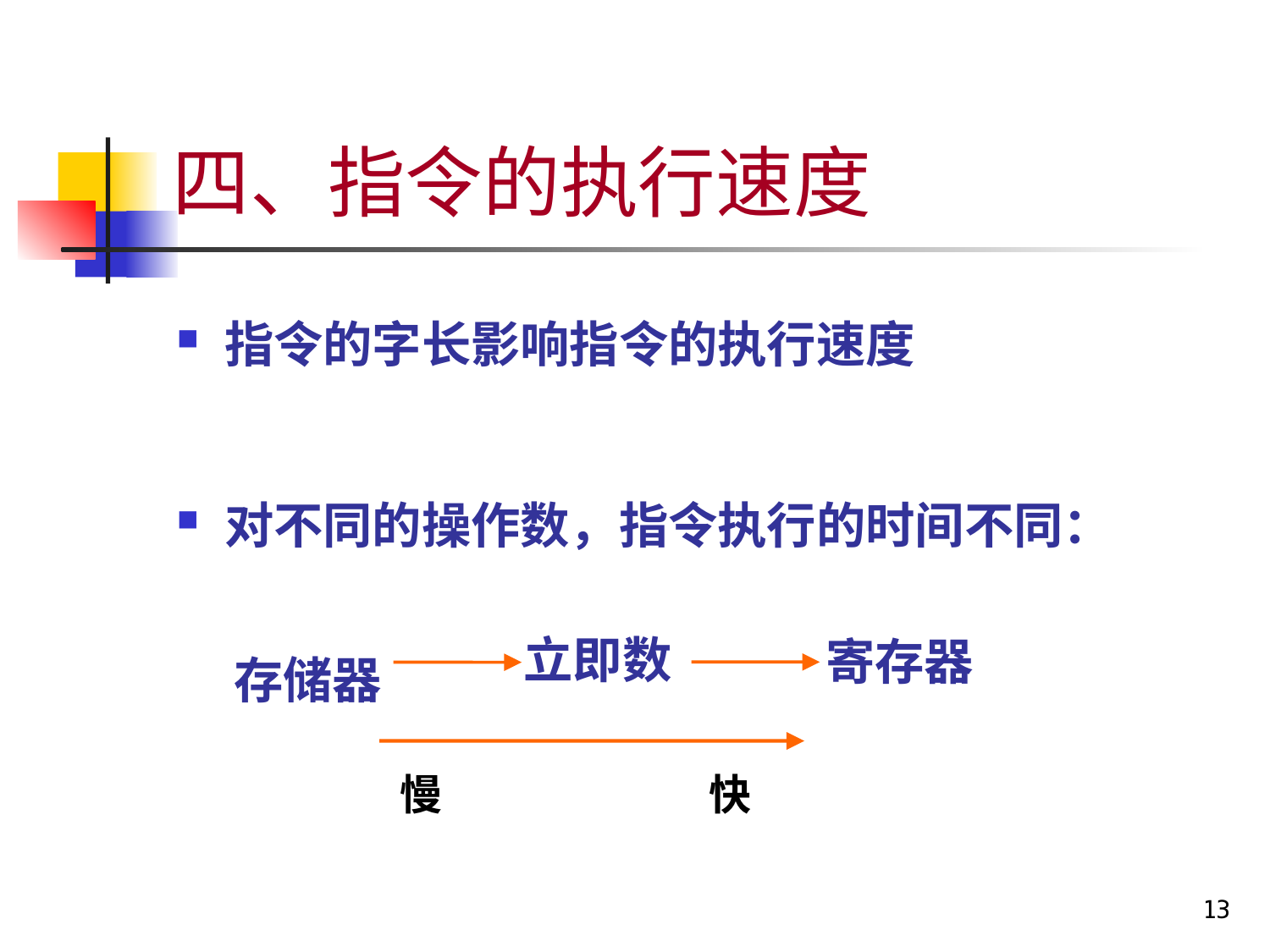

# 四、指令的执行速度
指令的字长影响指令的执行速度

对不同的操作数，指令执行的时间不同：

    存储器
立即数
寄存器

慢                            快
13